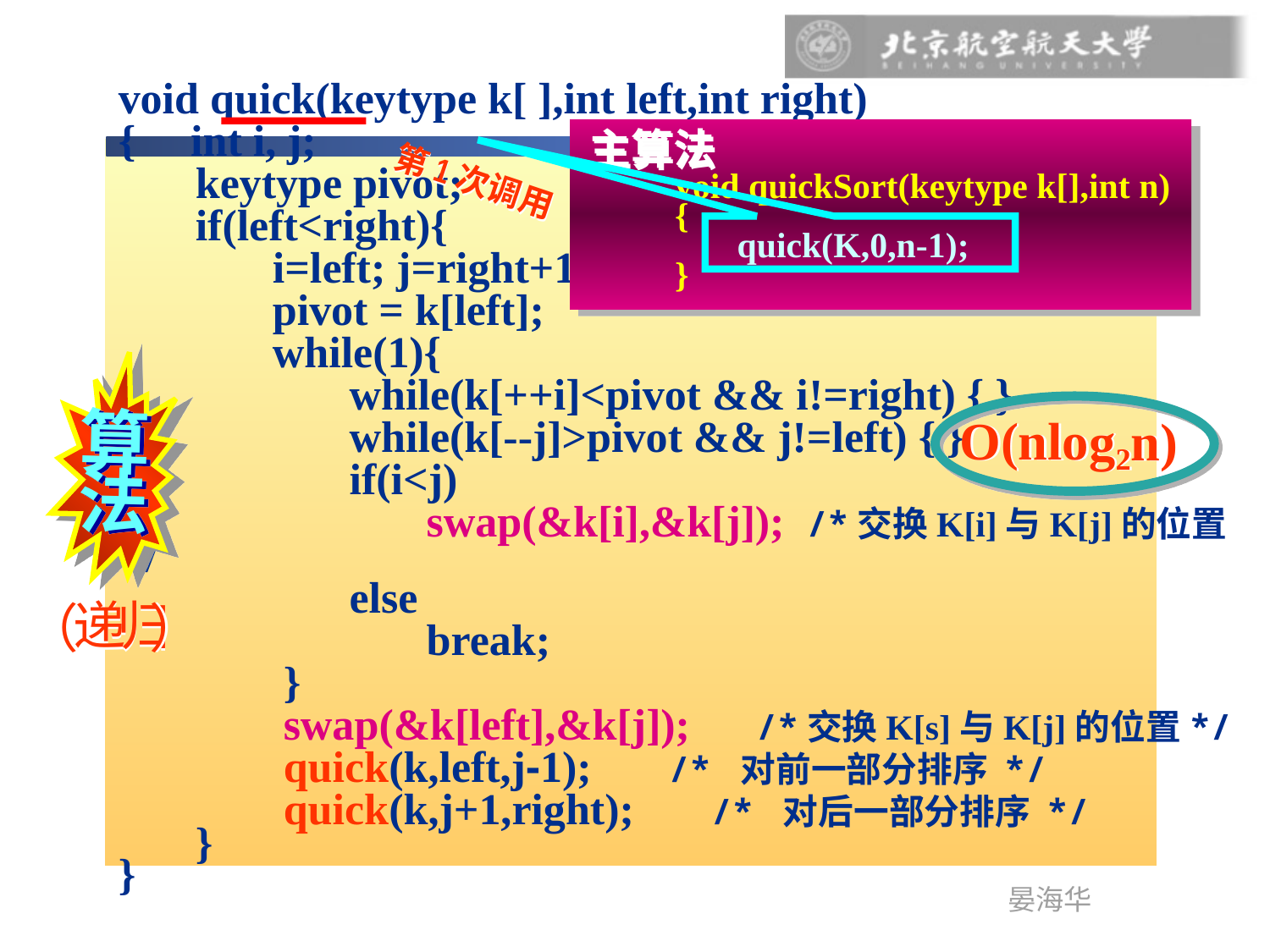

void quick(keytype k[ ],int left,int right)
{     int i, j;
       keytype pivot;
       if(left<right){
              i=left; j=right+1;
              pivot = k[left];
              while(1){
                     while(k[++i]<pivot && i!=right) { }
                     while(k[--j]>pivot && j!=left) { }
                     if(i<j)
                            swap(&k[i],&k[j]);  /*交换K[i]与K[j]的位置*/
                     else
                            break;
               }
               swap(&k[left],&k[j]);      /*交换K[s]与K[j]的位置*/
               quick(k,left,j-1);       /* 对前一部分排序 */
               quick(k,j+1,right);       /* 对后一部分排序 */
       }
}
主算法

void quickSort(keytype k[],int n)
{
       quick(K,0,n-1);
}

第1次调用

算
法
递

O(nlog2n)
归
（      ）